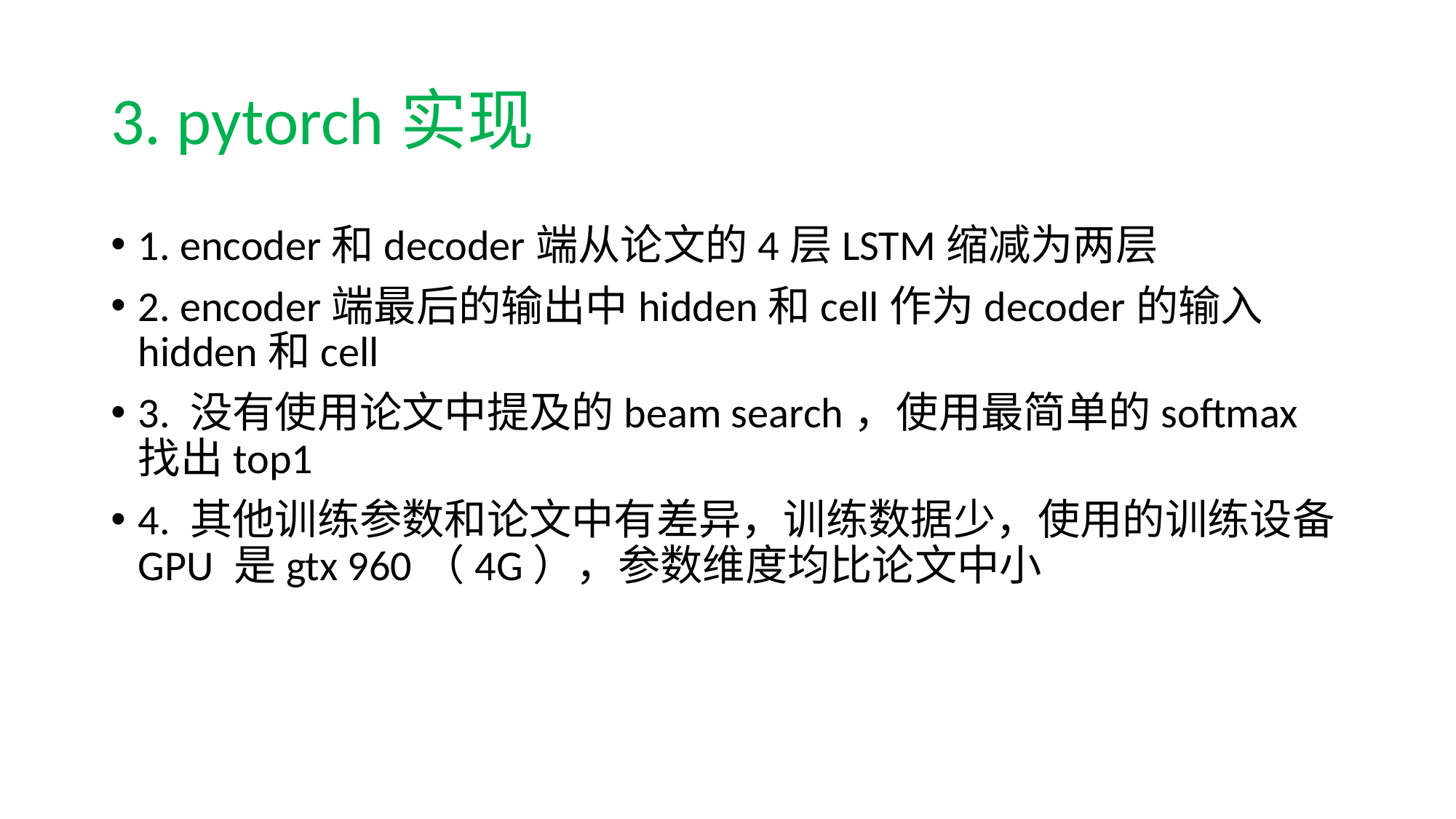

# 3. pytorch实现
1. encoder和decoder端从论文的4层LSTM缩减为两层
2. encoder端最后的输出中hidden和cell作为decoder的输入hidden和cell
3. 没有使用论文中提及的beam search，使用最简单的softmax找出top1
4. 其他训练参数和论文中有差异，训练数据少，使用的训练设备GPU 是gtx 960（4G），参数维度均比论文中小